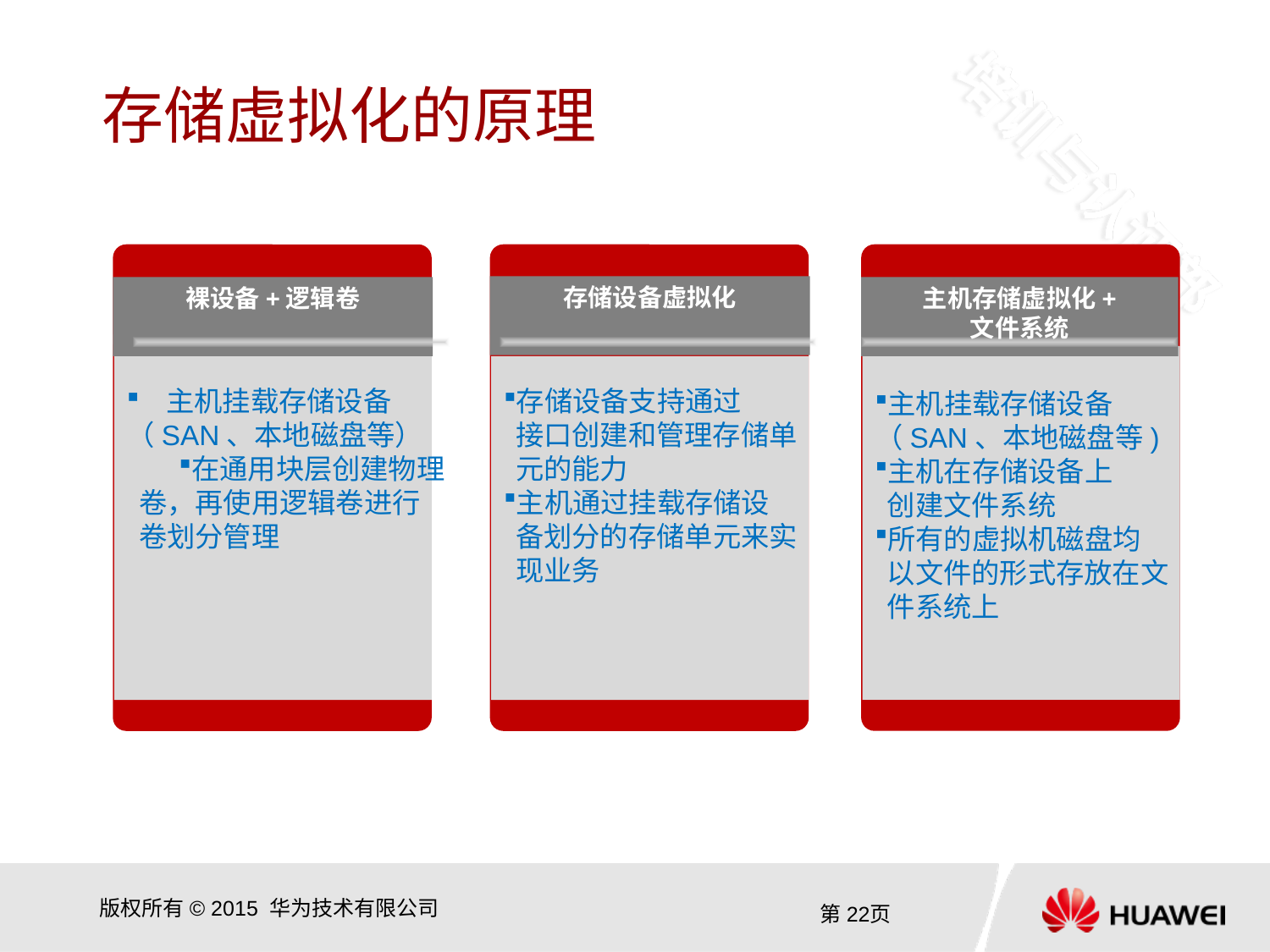

# 存储虚拟化的原理

主机挂载存储设备
（SAN、本地磁盘等)
主机在存储设备上
创建文件系统
所有的虚拟机磁盘均
以文件的形式存放在文
件系统上

主机挂载存储设备
（SAN、本地磁盘等）
在通用块层创建物理
卷，再使用逻辑卷进行
卷划分管理
裸设备+逻辑卷

存储设备支持通过
接口创建和管理存储单
元的能力
主机通过挂载存储设
备划分的存储单元来实
现业务
存储设备虚拟化

主机存储虚拟化+
文件系统